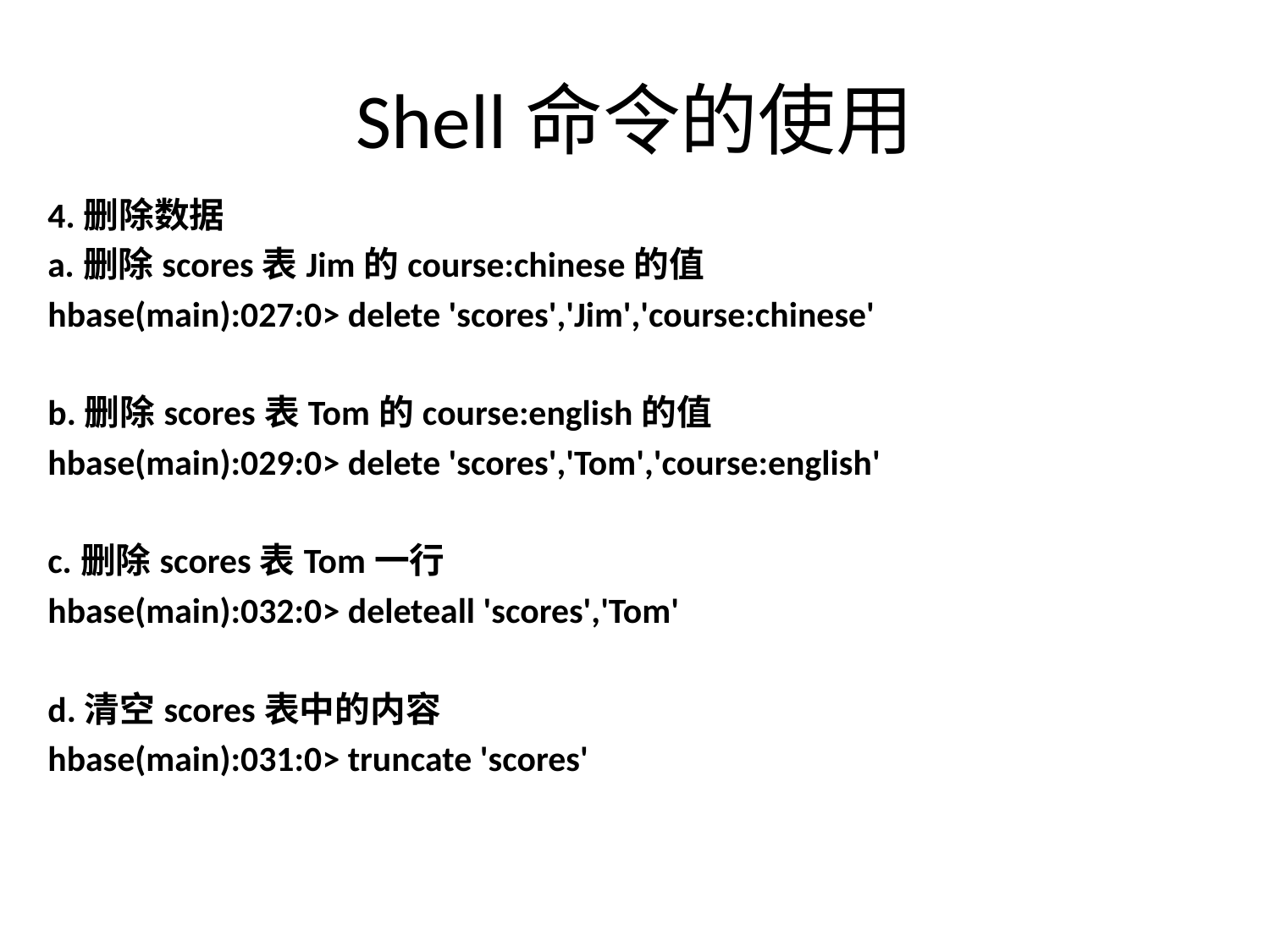

# Shell命令的使用
4.删除数据
a.删除scores表Jim的course:chinese的值
hbase(main):027:0> delete 'scores','Jim','course:chinese'

b.删除scores表Tom的course:english的值
hbase(main):029:0> delete 'scores','Tom','course:english'

c.删除scores表Tom一行
hbase(main):032:0> deleteall 'scores','Tom'

d.清空scores表中的内容
hbase(main):031:0> truncate 'scores'